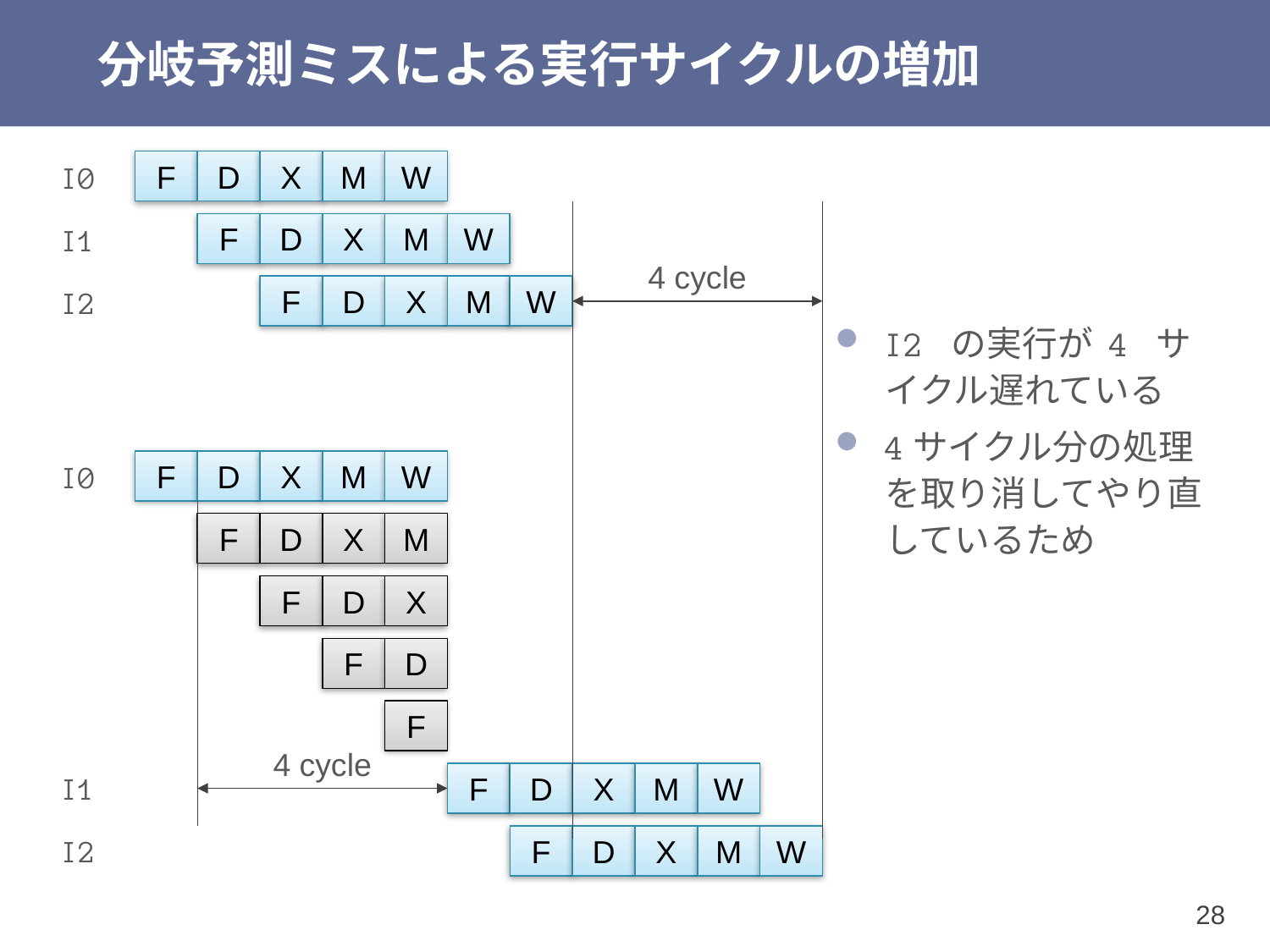

# 分岐予測ミスによる実行サイクルの増加
I0
F
D
X
M
W
I2 の実行が 4 サイクル遅れている
4サイクル分の処理を取り消してやり直しているため
I1
F
D
X
M
W
4 cycle
I2
F
D
X
M
W
I0
F
D
X
M
W
F
D
X
M
F
D
X
F
D
F
4 cycle
I1
F
D
X
M
W
I2
F
D
X
M
W